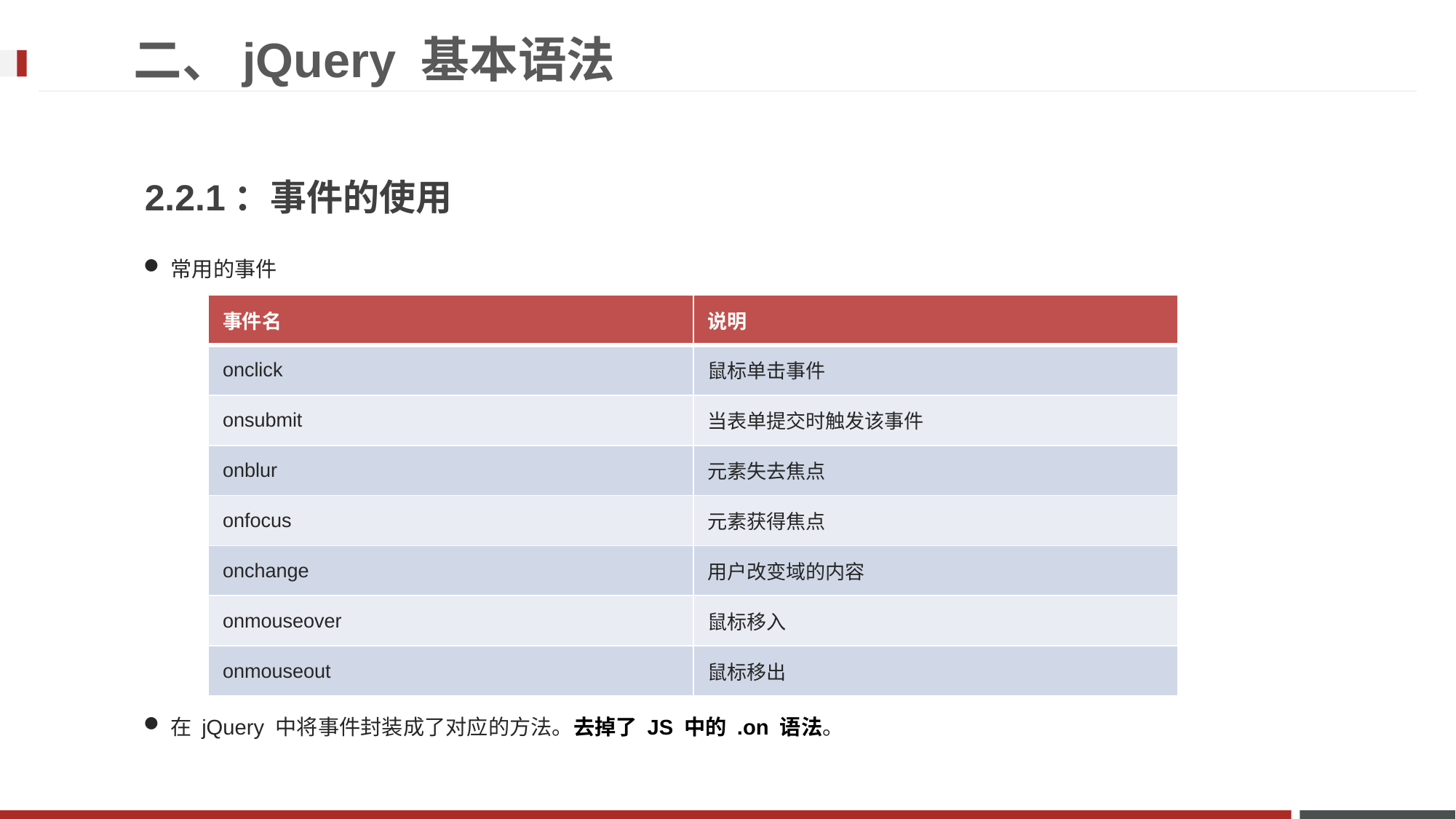

二、jQuery 基本语法
2.2.1：事件的使用
常用的事件

在 jQuery 中将事件封装成了对应的方法。去掉了 JS 中的 .on 语法。
| 事件名 | 说明 |
| --- | --- |
| onclick | 鼠标单击事件 |
| onsubmit | 当表单提交时触发该事件 |
| onblur | 元素失去焦点 |
| onfocus | 元素获得焦点 |
| onchange | 用户改变域的内容 |
| onmouseover | 鼠标移入 |
| onmouseout | 鼠标移出 |